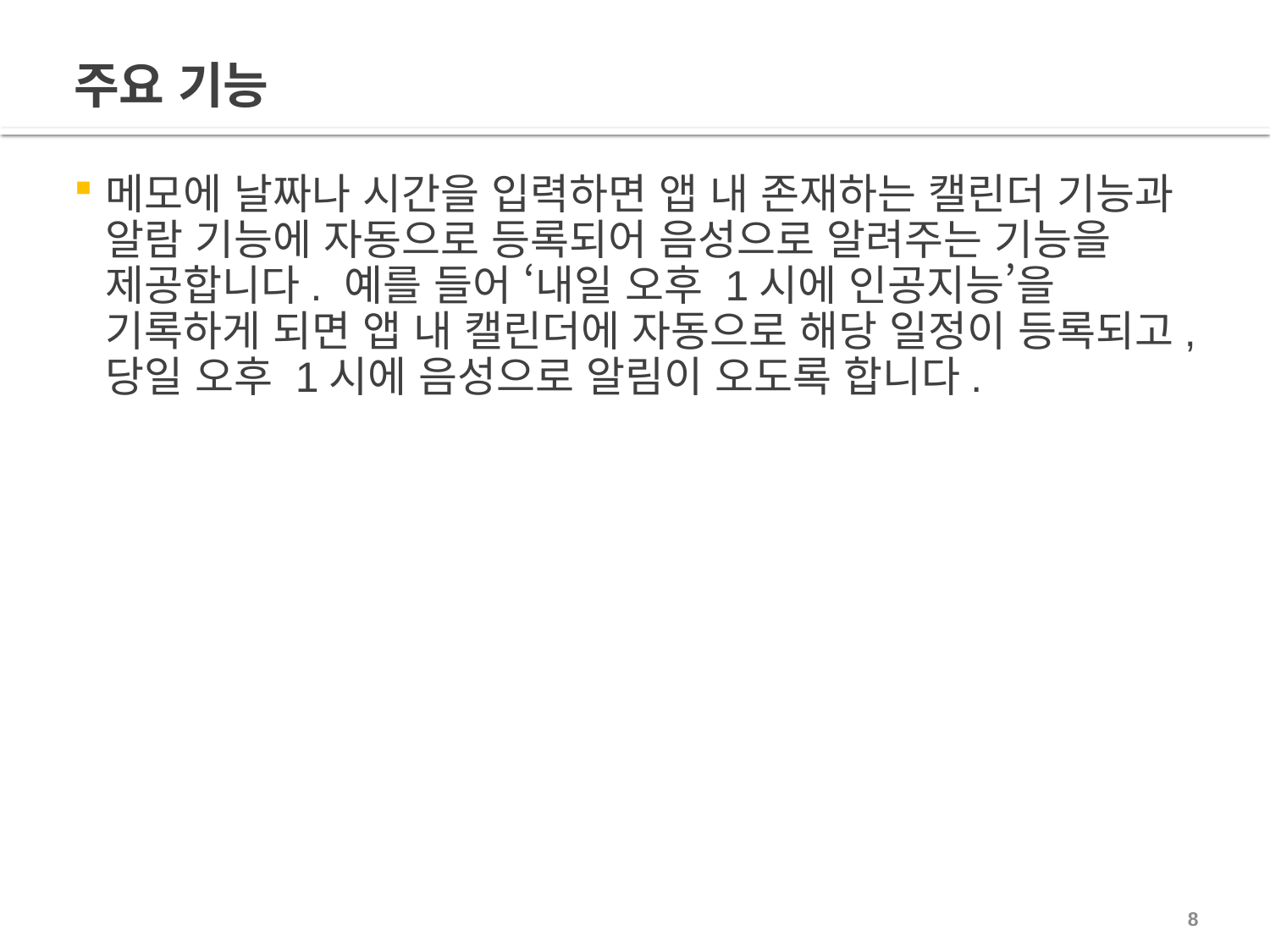

# 주요 기능
메모에 날짜나 시간을 입력하면 앱 내 존재하는 캘린더 기능과 알람 기능에 자동으로 등록되어 음성으로 알려주는 기능을 제공합니다. 예를 들어 ‘내일 오후 1시에 인공지능’을 기록하게 되면 앱 내 캘린더에 자동으로 해당 일정이 등록되고, 당일 오후 1시에 음성으로 알림이 오도록 합니다.
8